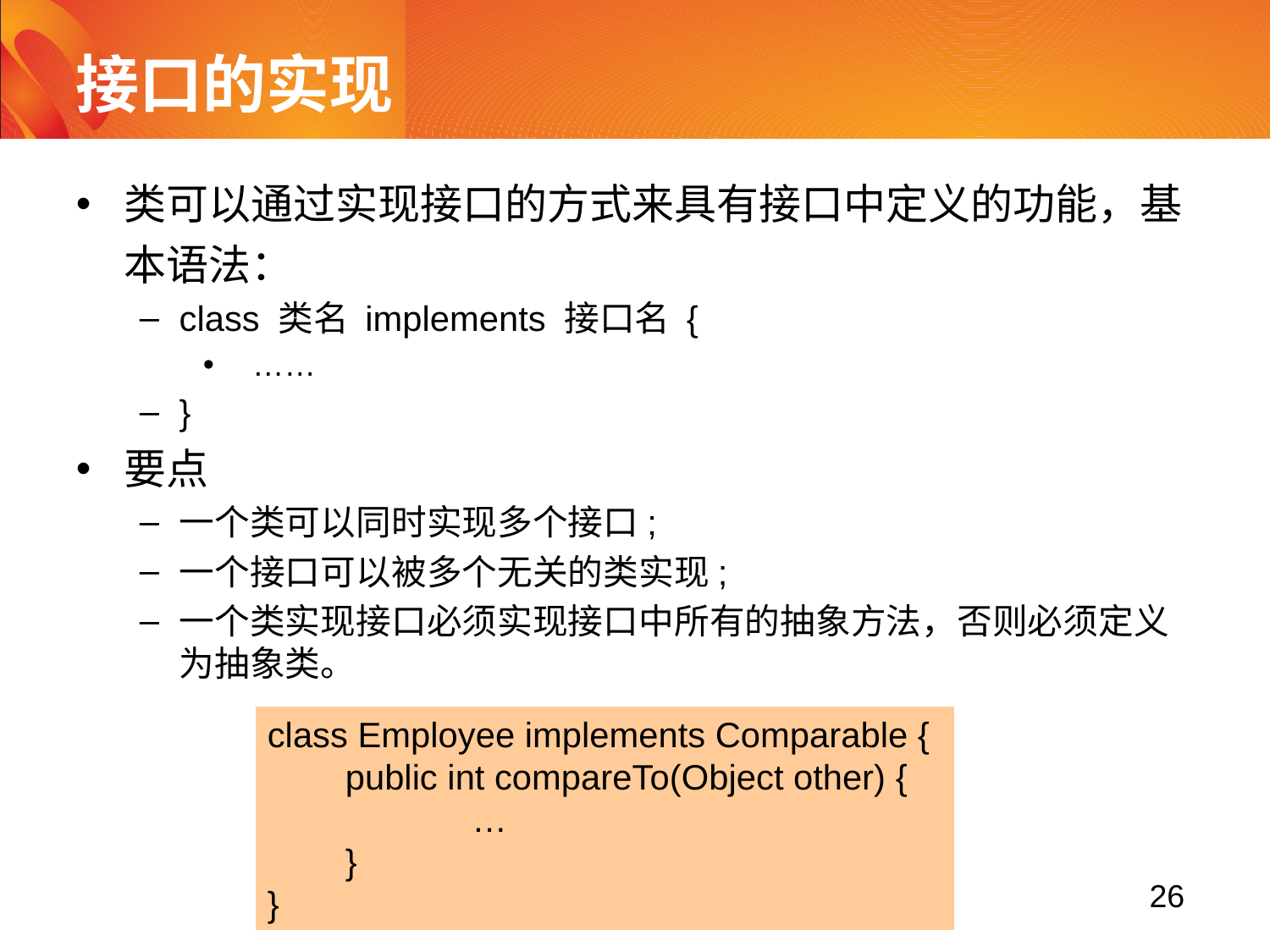

# 接口的实现
类可以通过实现接口的方式来具有接口中定义的功能，基本语法：
class 类名 implements 接口名 {
  ……
}
要点
一个类可以同时实现多个接口;
一个接口可以被多个无关的类实现;
一个类实现接口必须实现接口中所有的抽象方法，否则必须定义为抽象类。
class Employee implements Comparable {
        public int compareTo(Object other) {
                     …
        }
}